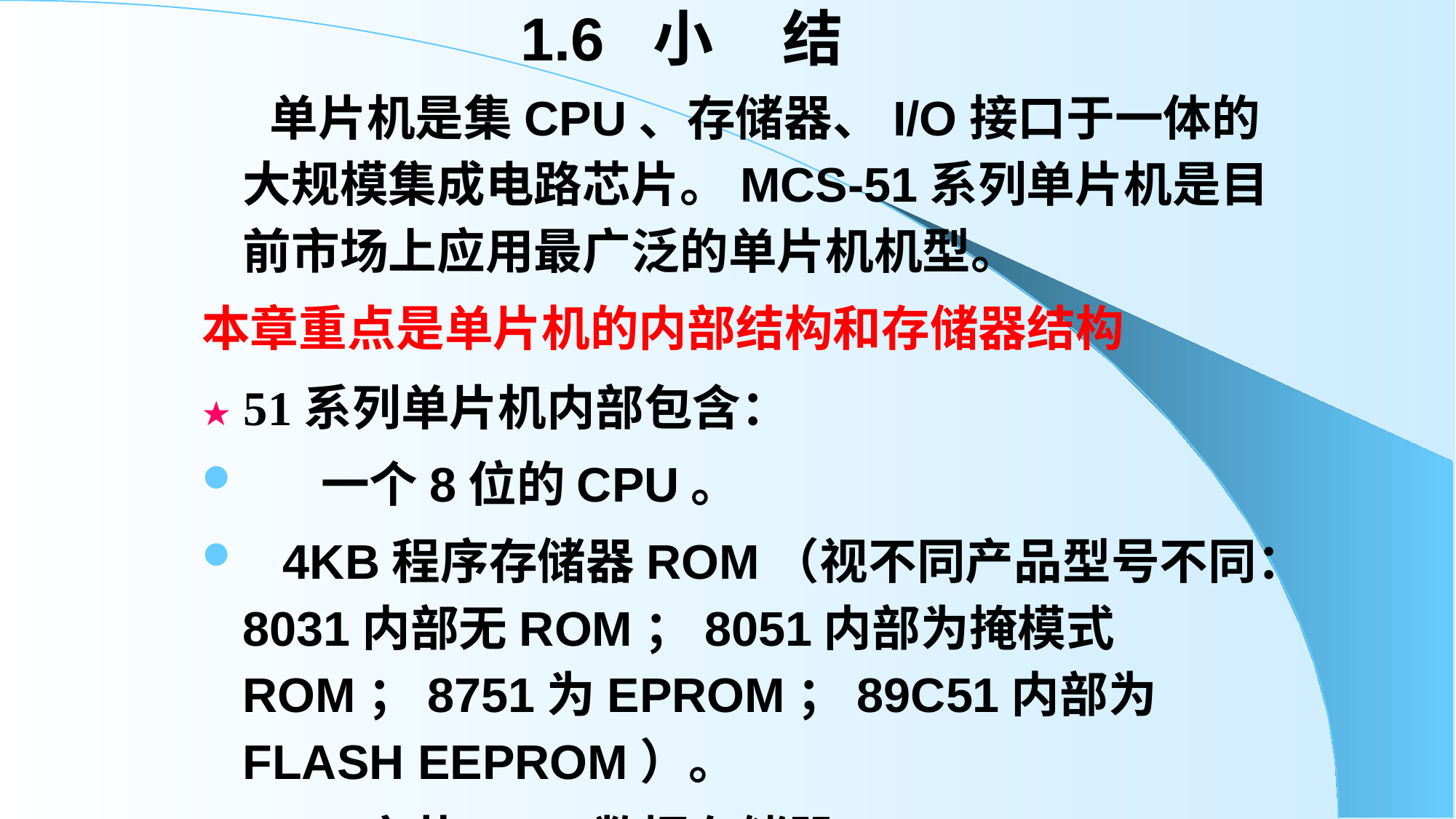

# 1.6  小     结
      单片机是集CPU、存储器、I/O接口于一体的大规模集成电路芯片。MCS-51系列单片机是目前市场上应用最广泛的单片机机型。
本章重点是单片机的内部结构和存储器结构
★ 51系列单片机内部包含：
      一个8位的CPU。
   4KB程序存储器ROM（视不同产品型号不同：8031内部无ROM；8051内部为掩模式ROM；8751为EPROM；89C51内部为FLASH EEPROM）。
  128字节RAM数据存储器。